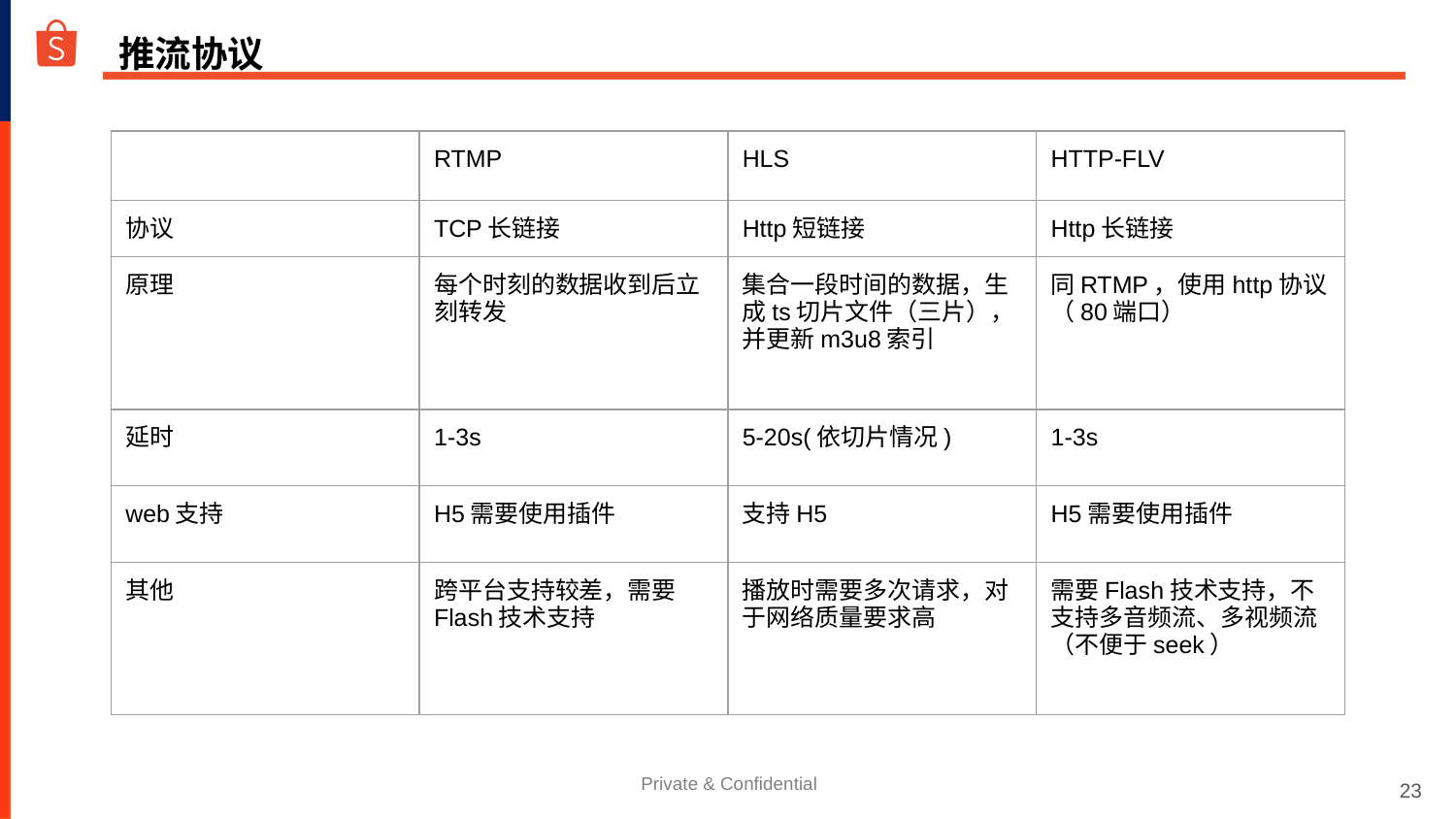

推流协议

|  | RTMP | HLS | HTTP-FLV |
| --- | --- | --- | --- |
| 协议 | TCP长链接 | Http短链接 | Http长链接 |
| 原理 | 每个时刻的数据收到后立刻转发 | 集合一段时间的数据，生成ts切片文件（三片），并更新m3u8索引 | 同RTMP，使用http协议（80端口） |
| 延时 | 1-3s | 5-20s(依切片情况) | 1-3s |
| web支持 | H5需要使用插件 | 支持H5 | H5需要使用插件 |
| 其他 | 跨平台支持较差，需要Flash技术支持 | 播放时需要多次请求，对于网络质量要求高 | 需要Flash技术支持，不支持多音频流、多视频流（不便于seek） |
23